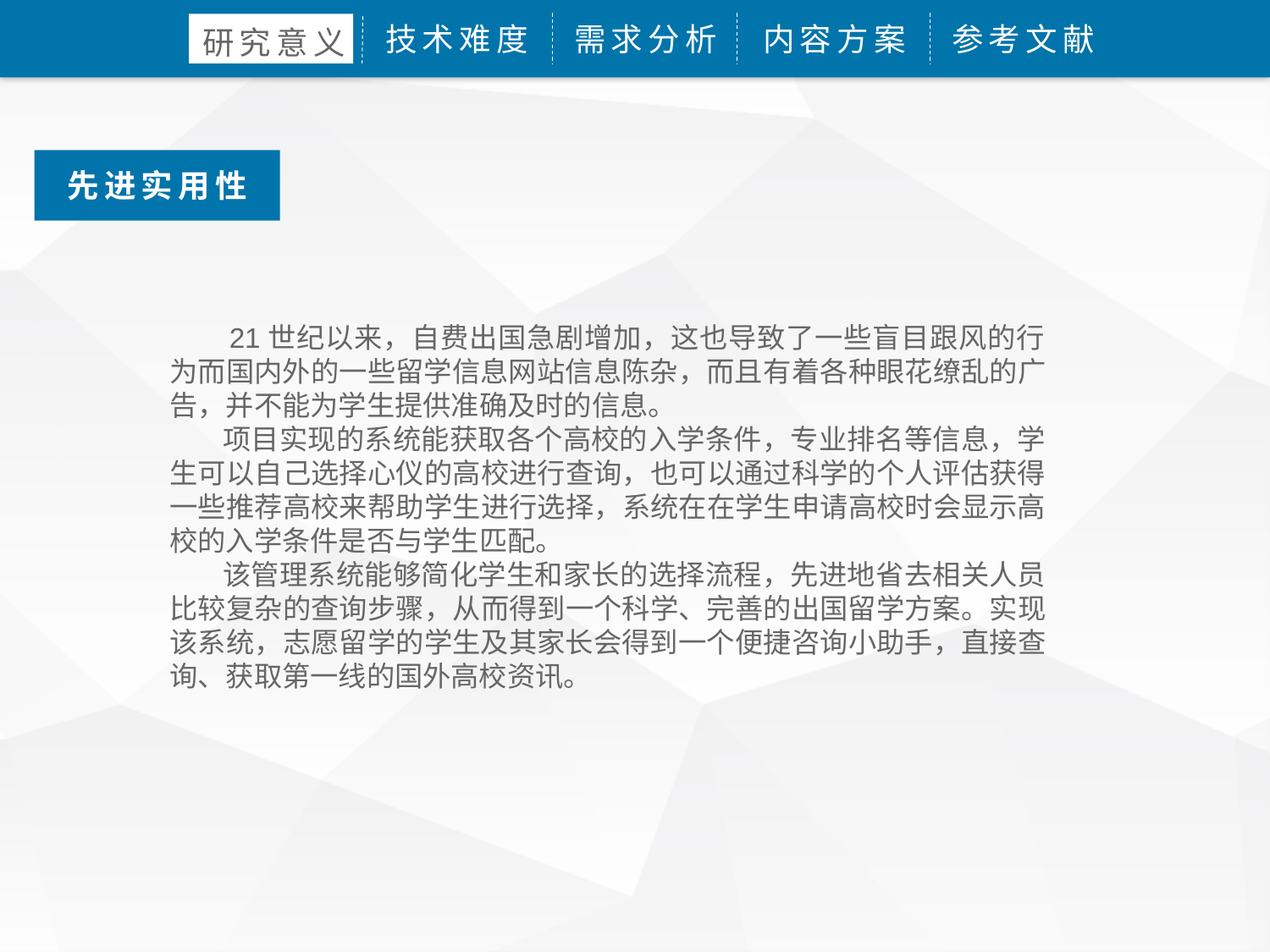

技术难度
需求分析
内容方案
参考文献

研究意义
先进实用性
       21世纪以来，自费出国急剧增加，这也导致了一些盲目跟风的行为而国内外的一些留学信息网站信息陈杂，而且有着各种眼花缭乱的广告，并不能为学生提供准确及时的信息。
       项目实现的系统能获取各个高校的入学条件，专业排名等信息，学生可以自己选择心仪的高校进行查询，也可以通过科学的个人评估获得一些推荐高校来帮助学生进行选择，系统在在学生申请高校时会显示高校的入学条件是否与学生匹配。
       该管理系统能够简化学生和家长的选择流程，先进地省去相关人员比较复杂的查询步骤，从而得到一个科学、完善的出国留学方案。实现该系统，志愿留学的学生及其家长会得到一个便捷咨询小助手，直接查询、获取第一线的国外高校资讯。